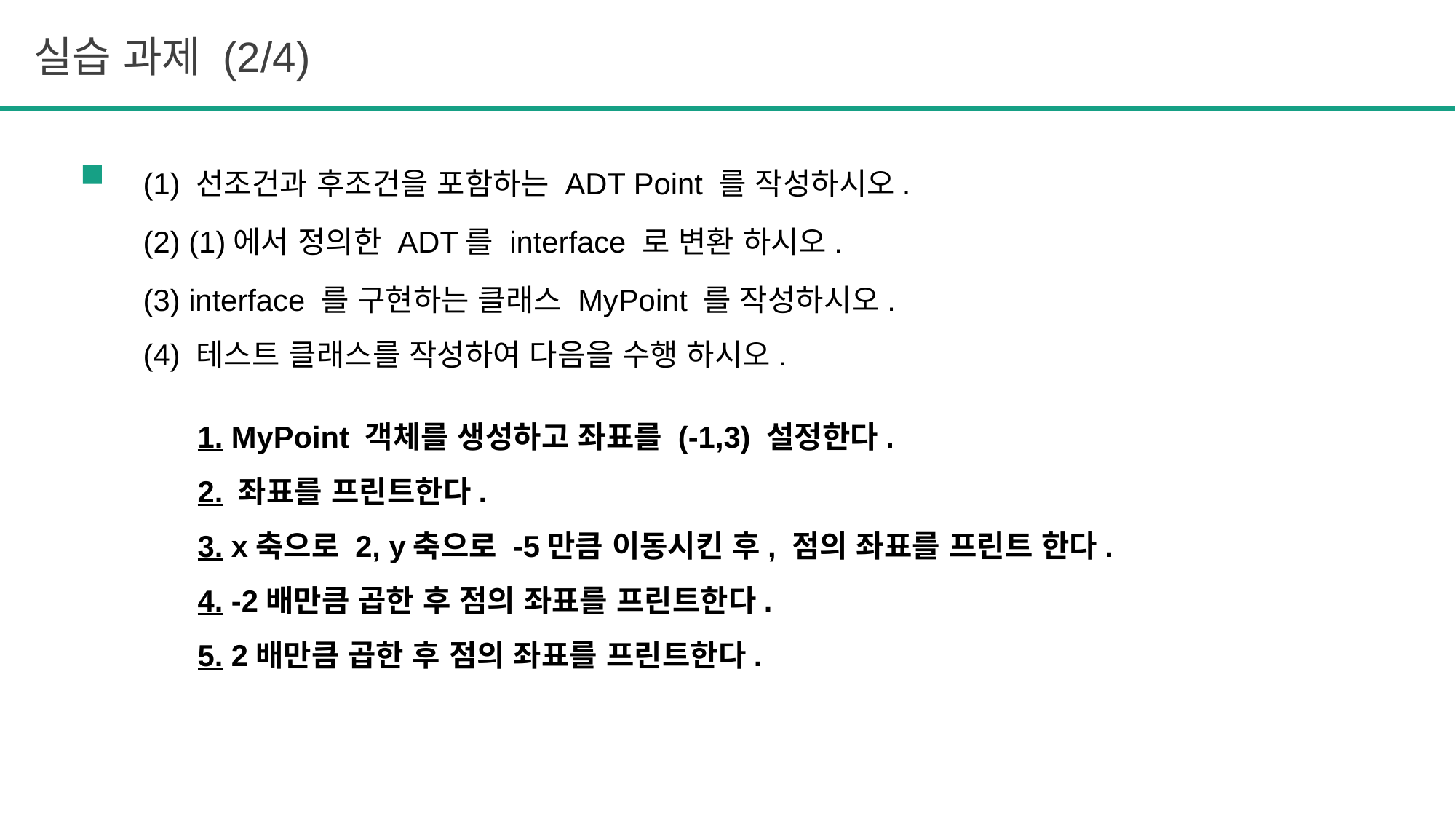

실습 과제 (2/4)
(1) 선조건과 후조건을 포함하는 ADT Point 를 작성하시오.
(2) (1)에서 정의한 ADT를 interface 로 변환 하시오.
(3) interface 를 구현하는 클래스 MyPoint 를 작성하시오.
(4) 테스트 클래스를 작성하여 다음을 수행 하시오.

1. MyPoint 객체를 생성하고 좌표를 (-1,3) 설정한다.
2. 좌표를 프린트한다.
3. x축으로 2, y축으로 -5만큼 이동시킨 후, 점의 좌표를 프린트 한다.
4. -2배만큼 곱한 후 점의 좌표를 프린트한다.
5. 2배만큼 곱한 후 점의 좌표를 프린트한다.